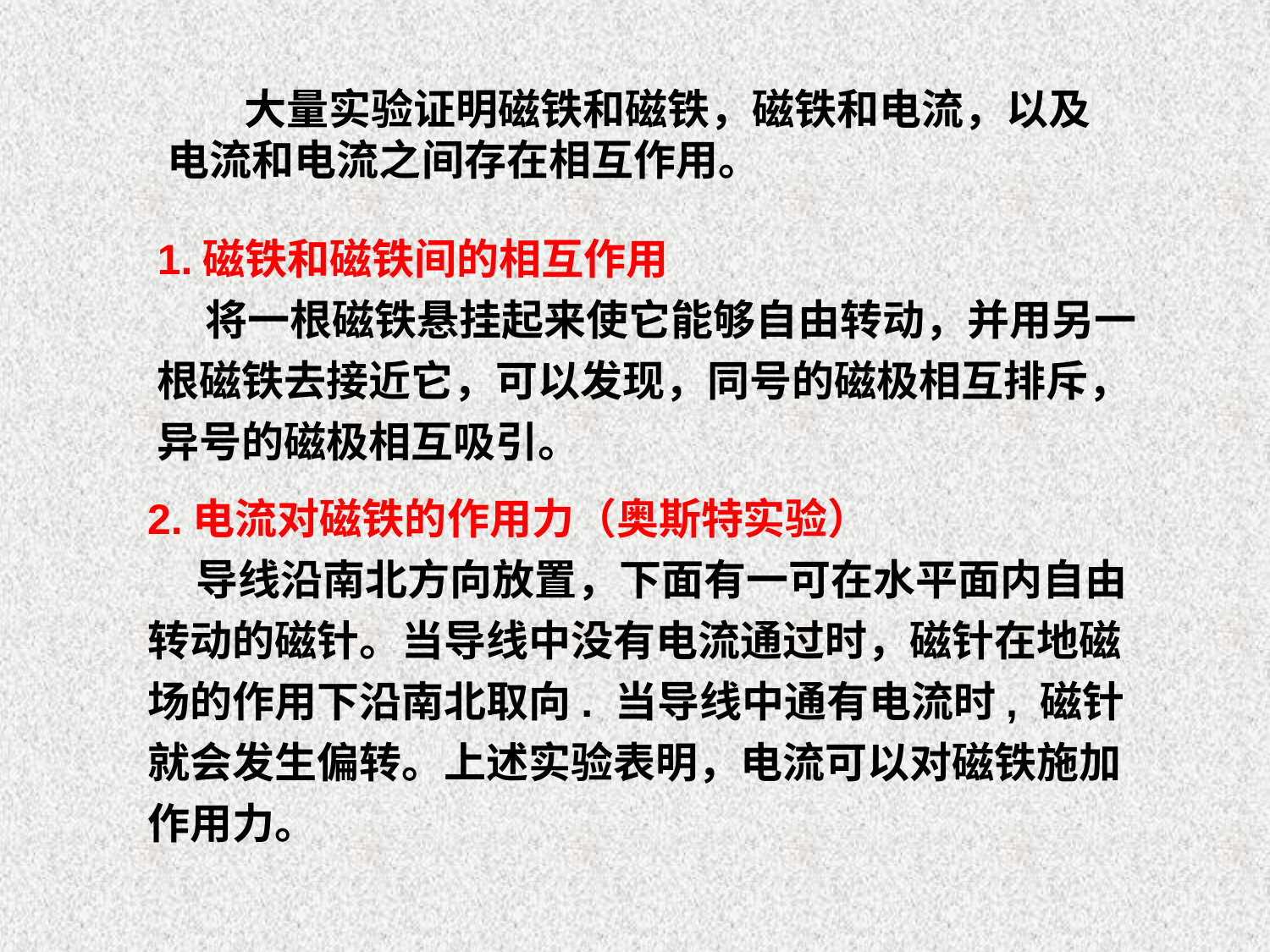

大量实验证明磁铁和磁铁，磁铁和电流，以及电流和电流之间存在相互作用。
1.磁铁和磁铁间的相互作用
    将一根磁铁悬挂起来使它能够自由转动，并用另一根磁铁去接近它，可以发现，同号的磁极相互排斥，异号的磁极相互吸引。
2.电流对磁铁的作用力（奥斯特实验）
    导线沿南北方向放置，下面有一可在水平面内自由转动的磁针。当导线中没有电流通过时，磁针在地磁场的作用下沿南北取向. 当导线中通有电流时, 磁针就会发生偏转。上述实验表明，电流可以对磁铁施加作用力。